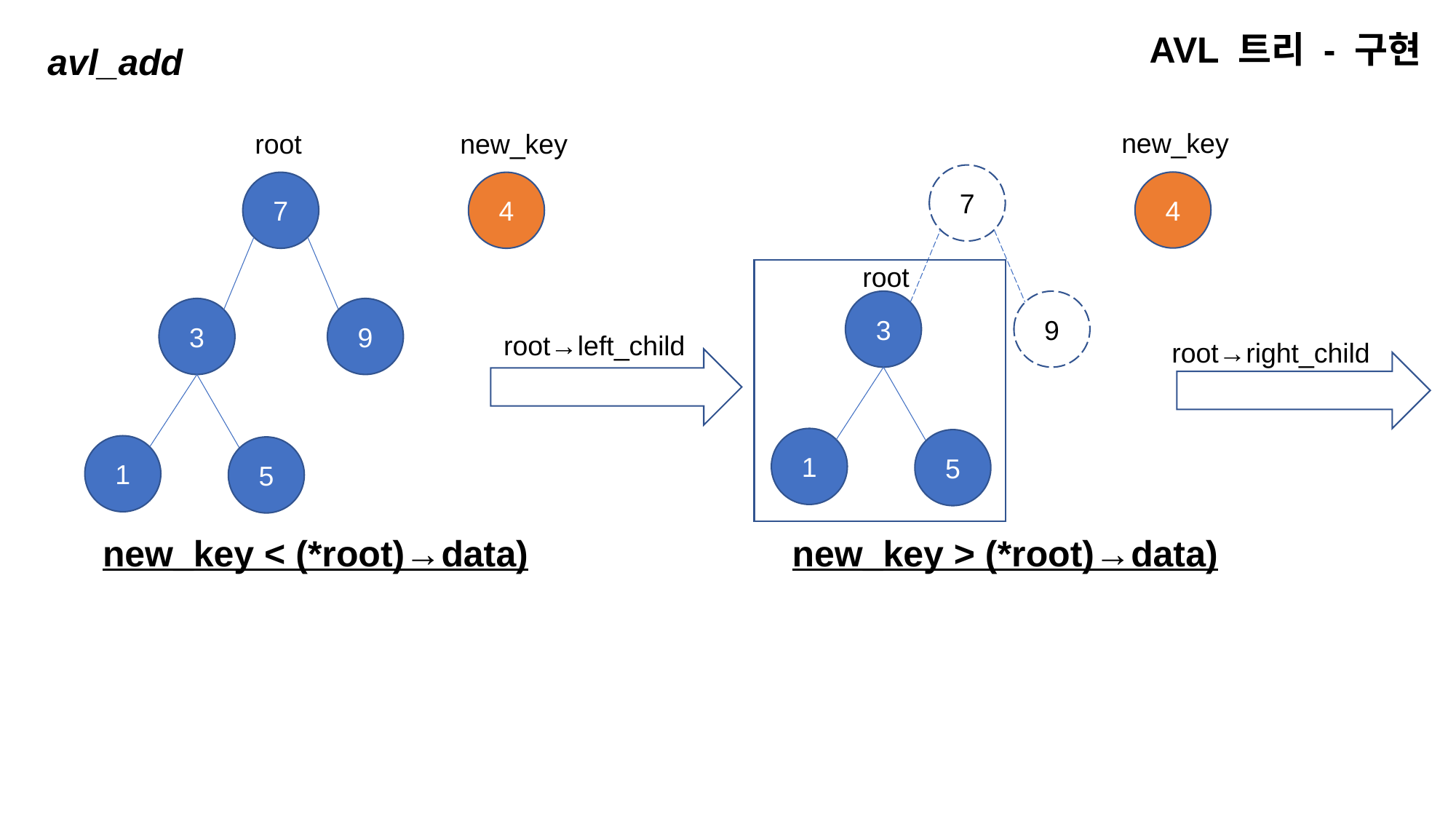

AVL 트리 - 구현
avl_add
new_key
root
new_key
7
4
9
3
1
5
4
7
9
3
1
5
root

root→left_child
root→right_child

new_key < (*root)→data)
new_key > (*root)→data)